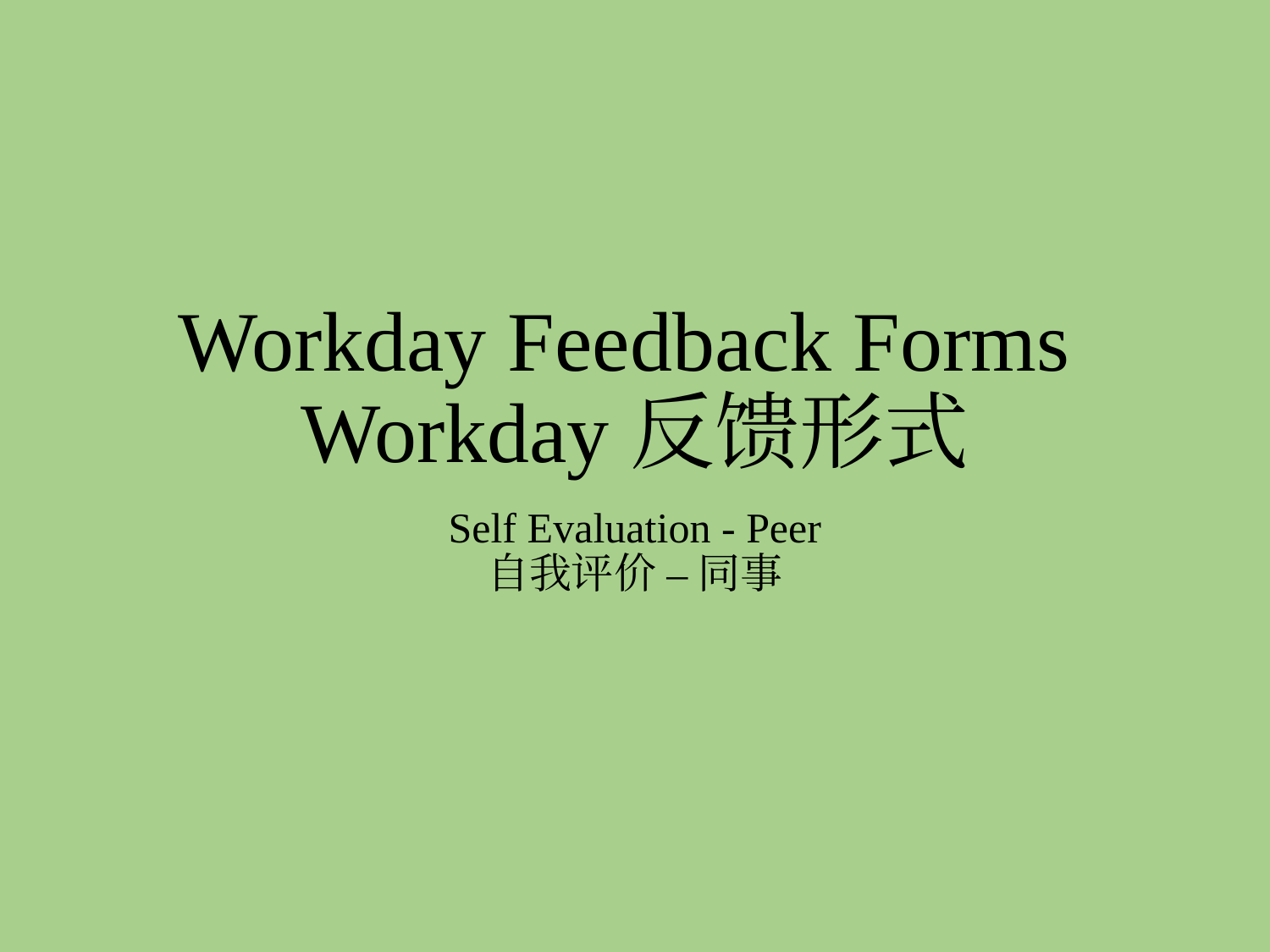

# Workday Feedback Forms Workday反馈形式
Self Evaluation - Peer
自我评价 – 同事